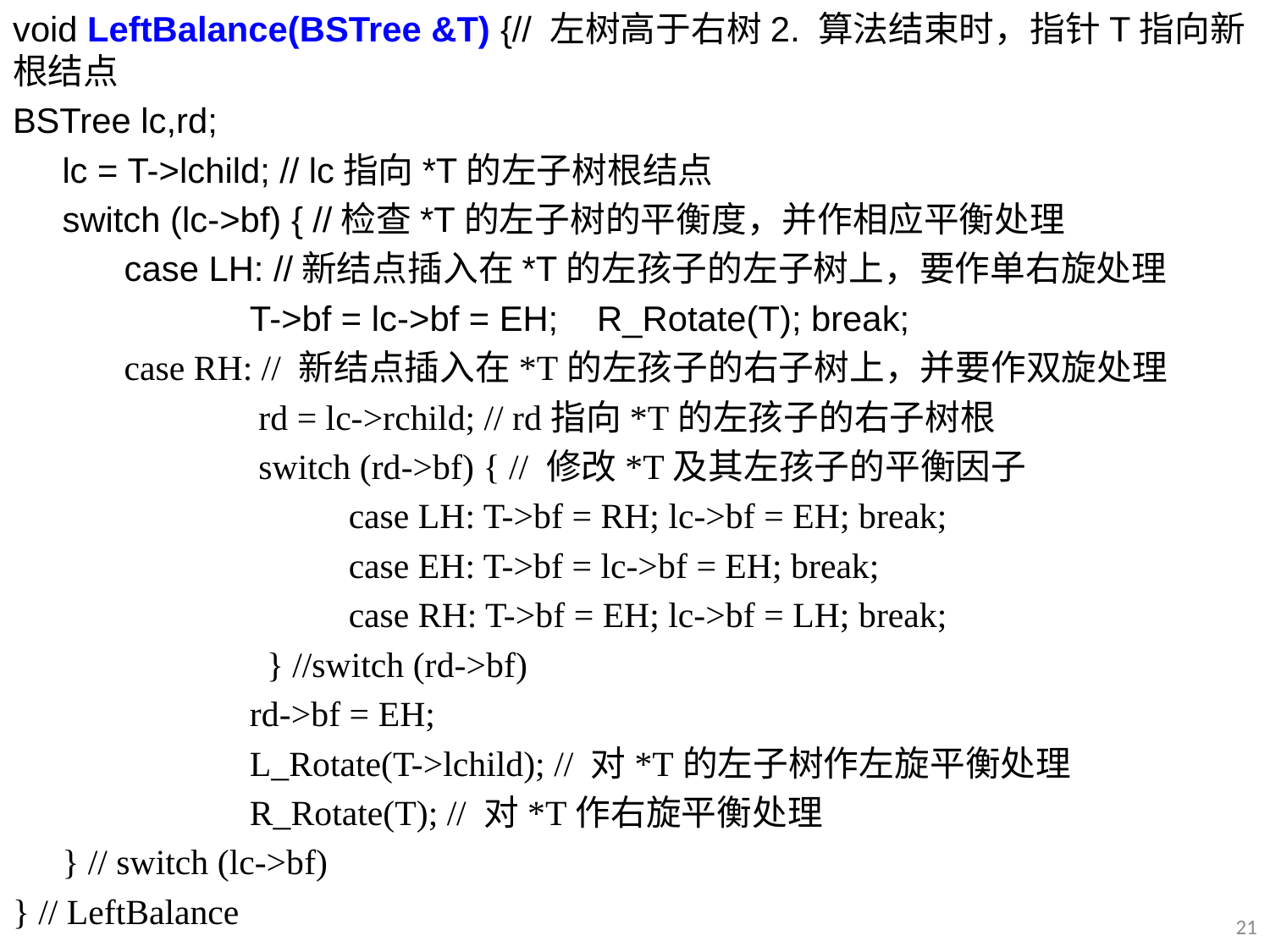

void LeftBalance(BSTree &T) {// 左树高于右树2. 算法结束时，指针T指向新根结点
BSTree lc,rd;
lc = T->lchild; // lc指向*T的左子树根结点
switch (lc->bf) { //检查*T的左子树的平衡度，并作相应平衡处理
case LH: //新结点插入在*T的左孩子的左子树上，要作单右旋处理
T->bf = lc->bf = EH;    R_Rotate(T); break;
case RH: // 新结点插入在*T的左孩子的右子树上，并要作双旋处理
 rd = lc->rchild; // rd指向*T的左孩子的右子树根
 switch (rd->bf) { // 修改*T及其左孩子的平衡因子
case LH: T->bf = RH; lc->bf = EH; break;
case EH: T->bf = lc->bf = EH; break;
case RH: T->bf = EH; lc->bf = LH; break;
		} //switch (rd->bf)
rd->bf = EH;
L_Rotate(T->lchild); // 对*T的左子树作左旋平衡处理
R_Rotate(T); // 对*T作右旋平衡处理
} // switch (lc->bf)
} // LeftBalance

9.12
21